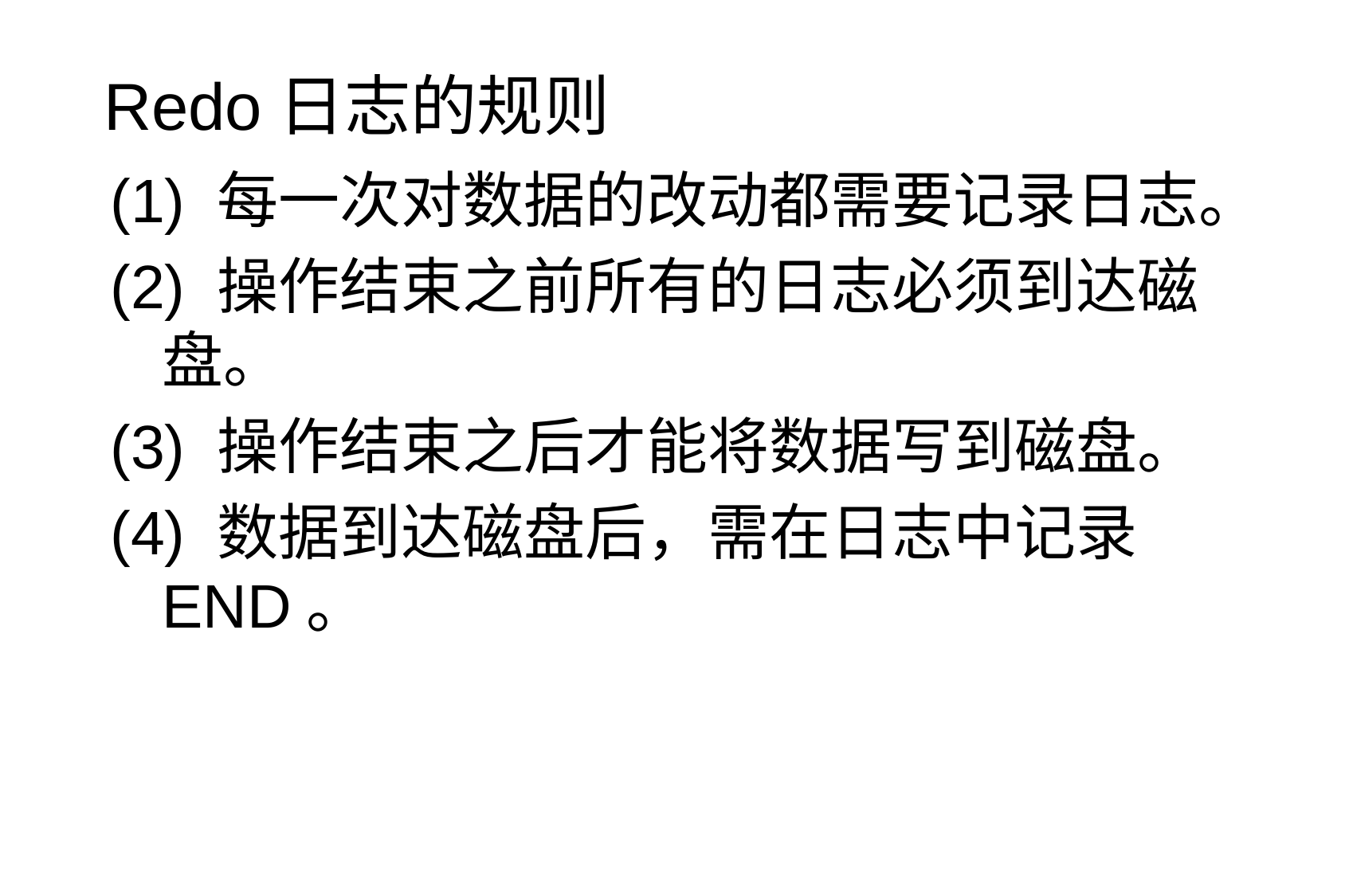

# Redo日志的规则
(1) 每一次对数据的改动都需要记录日志。
(2) 操作结束之前所有的日志必须到达磁盘。
(3) 操作结束之后才能将数据写到磁盘。
(4) 数据到达磁盘后，需在日志中记录END。